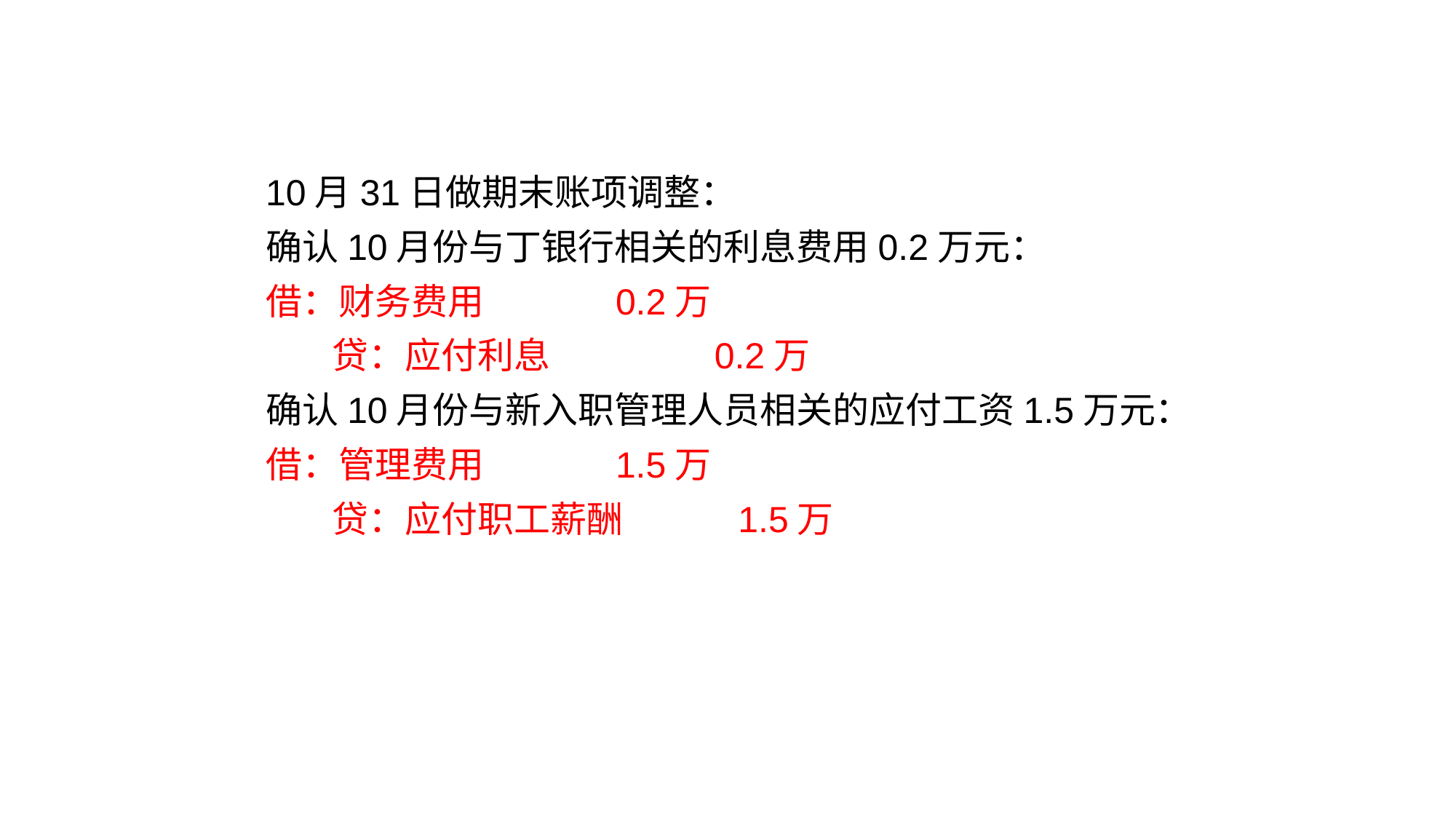

10月31日做期末账项调整：
确认10月份与丁银行相关的利息费用0.2万元：
借：财务费用               0.2万
       贷：应付利息                   0.2万
确认10月份与新入职管理人员相关的应付工资1.5万元：
借：管理费用               1.5万
       贷：应付职工薪酬             1.5万